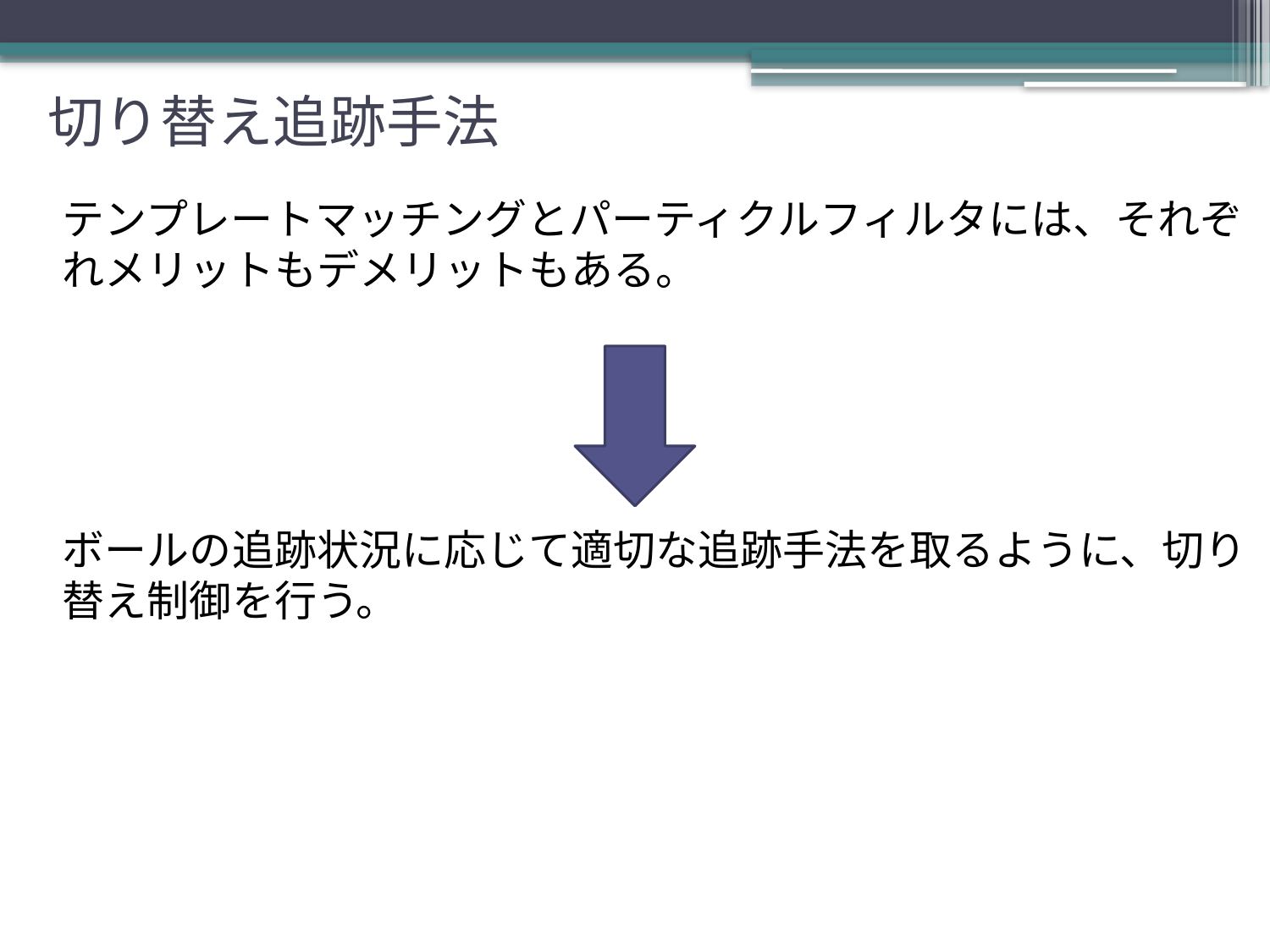

# 切り替え追跡手法
テンプレートマッチングとパーティクルフィルタには、それぞれメリットもデメリットもある。

ボールの追跡状況に応じて適切な追跡手法を取るように、切り替え制御を行う。